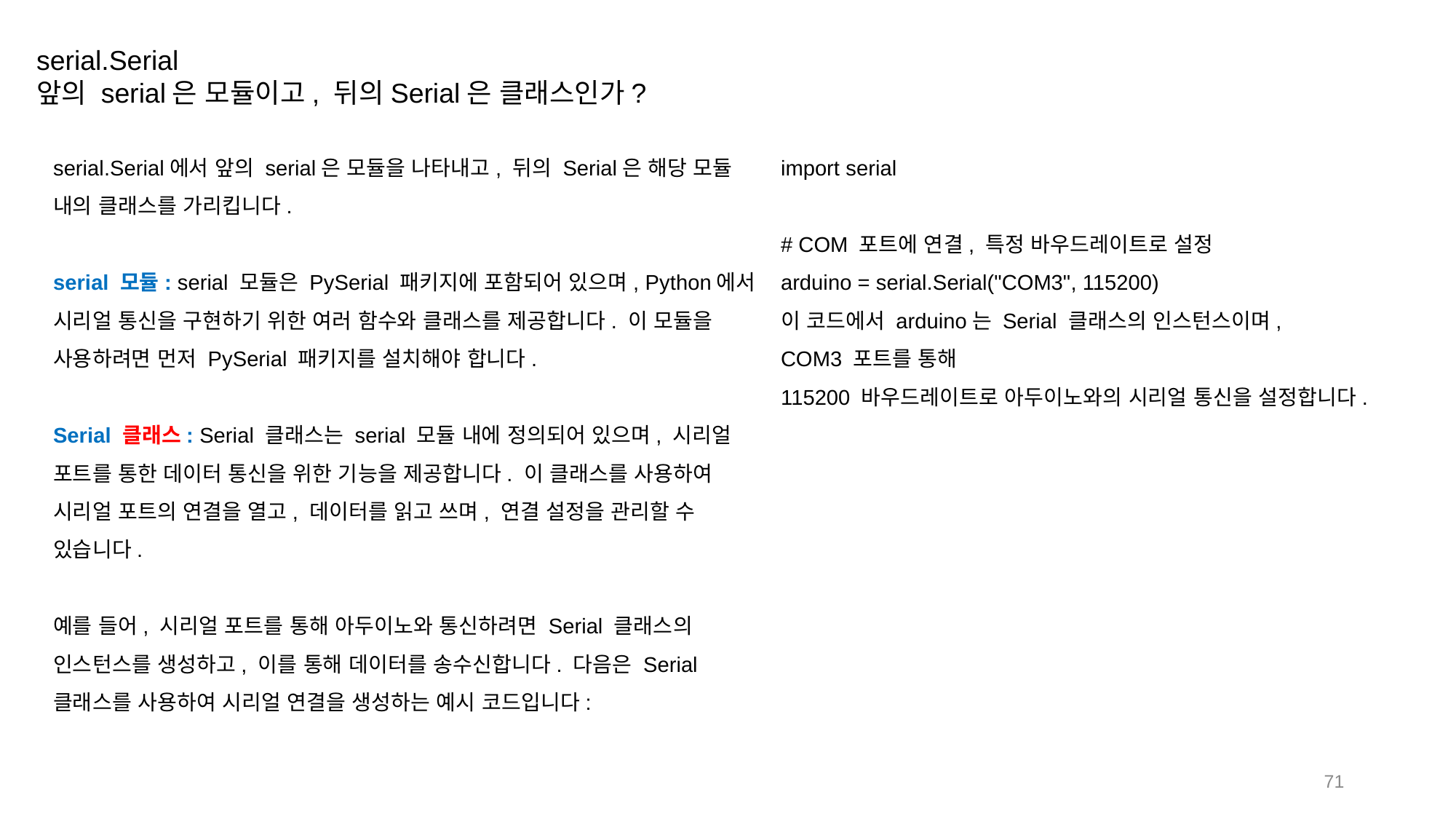

serial.Serial
앞의 serial은 모듈이고, 뒤의Serial은 클래스인가?
serial.Serial에서 앞의 serial은 모듈을 나타내고, 뒤의 Serial은 해당 모듈 내의 클래스를 가리킵니다.

serial 모듈: serial 모듈은 PySerial 패키지에 포함되어 있으며, Python에서 시리얼 통신을 구현하기 위한 여러 함수와 클래스를 제공합니다. 이 모듈을 사용하려면 먼저 PySerial 패키지를 설치해야 합니다.

Serial 클래스: Serial 클래스는 serial 모듈 내에 정의되어 있으며, 시리얼 포트를 통한 데이터 통신을 위한 기능을 제공합니다. 이 클래스를 사용하여 시리얼 포트의 연결을 열고, 데이터를 읽고 쓰며, 연결 설정을 관리할 수 있습니다.

예를 들어, 시리얼 포트를 통해 아두이노와 통신하려면 Serial 클래스의 인스턴스를 생성하고, 이를 통해 데이터를 송수신합니다. 다음은 Serial 클래스를 사용하여 시리얼 연결을 생성하는 예시 코드입니다:

import serial

# COM 포트에 연결, 특정 바우드레이트로 설정
arduino = serial.Serial("COM3", 115200)
이 코드에서 arduino는 Serial 클래스의 인스턴스이며,
COM3 포트를 통해
115200 바우드레이트로 아두이노와의 시리얼 통신을 설정합니다.
71